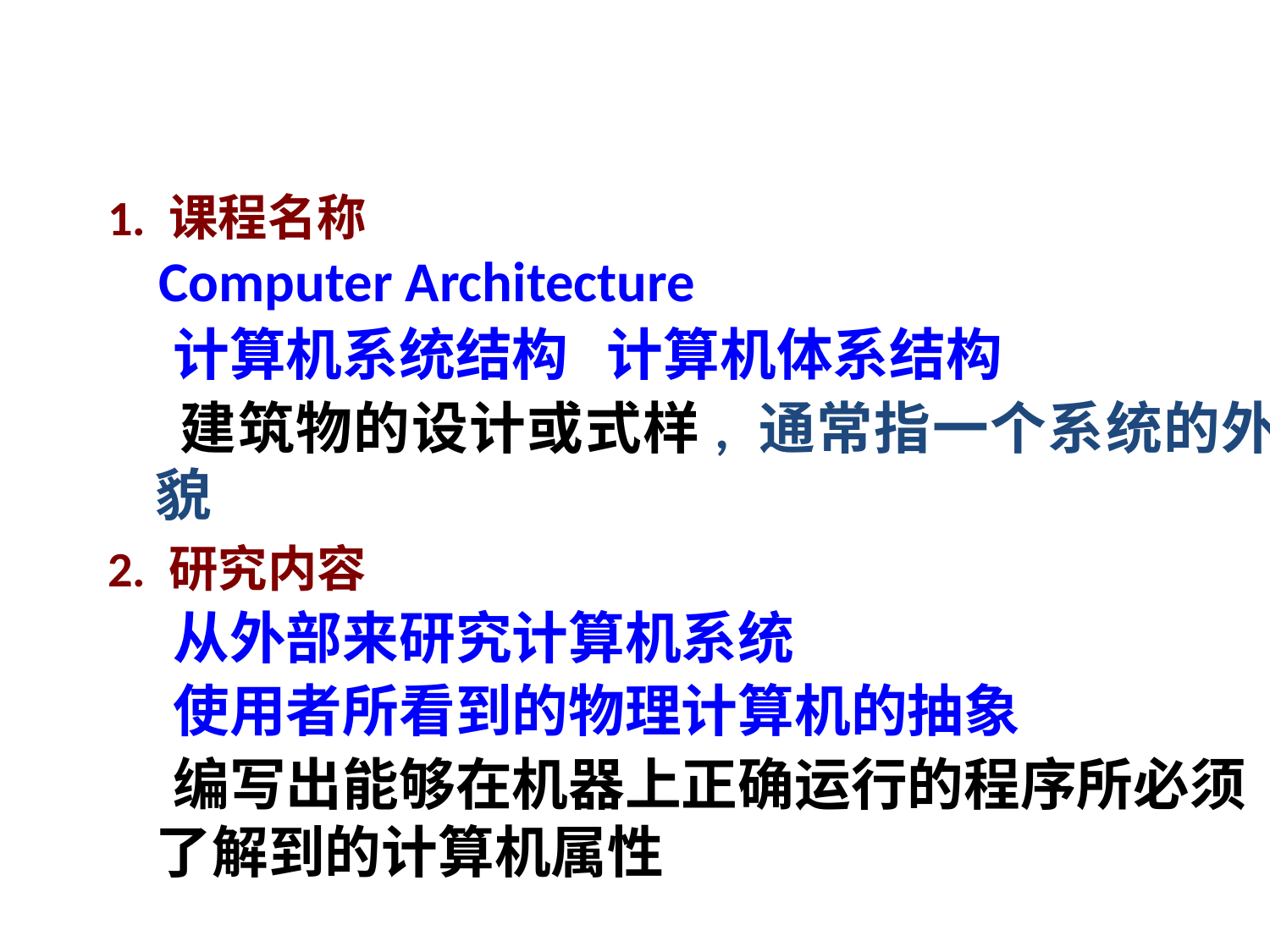

1. 课程名称
    Computer Architecture
    计算机系统结构   计算机体系结构
    建筑物的设计或式样, 通常指一个系统的外貌
2. 研究内容
    从外部来研究计算机系统
    使用者所看到的物理计算机的抽象
    编写出能够在机器上正确运行的程序所必须了解到的计算机属性